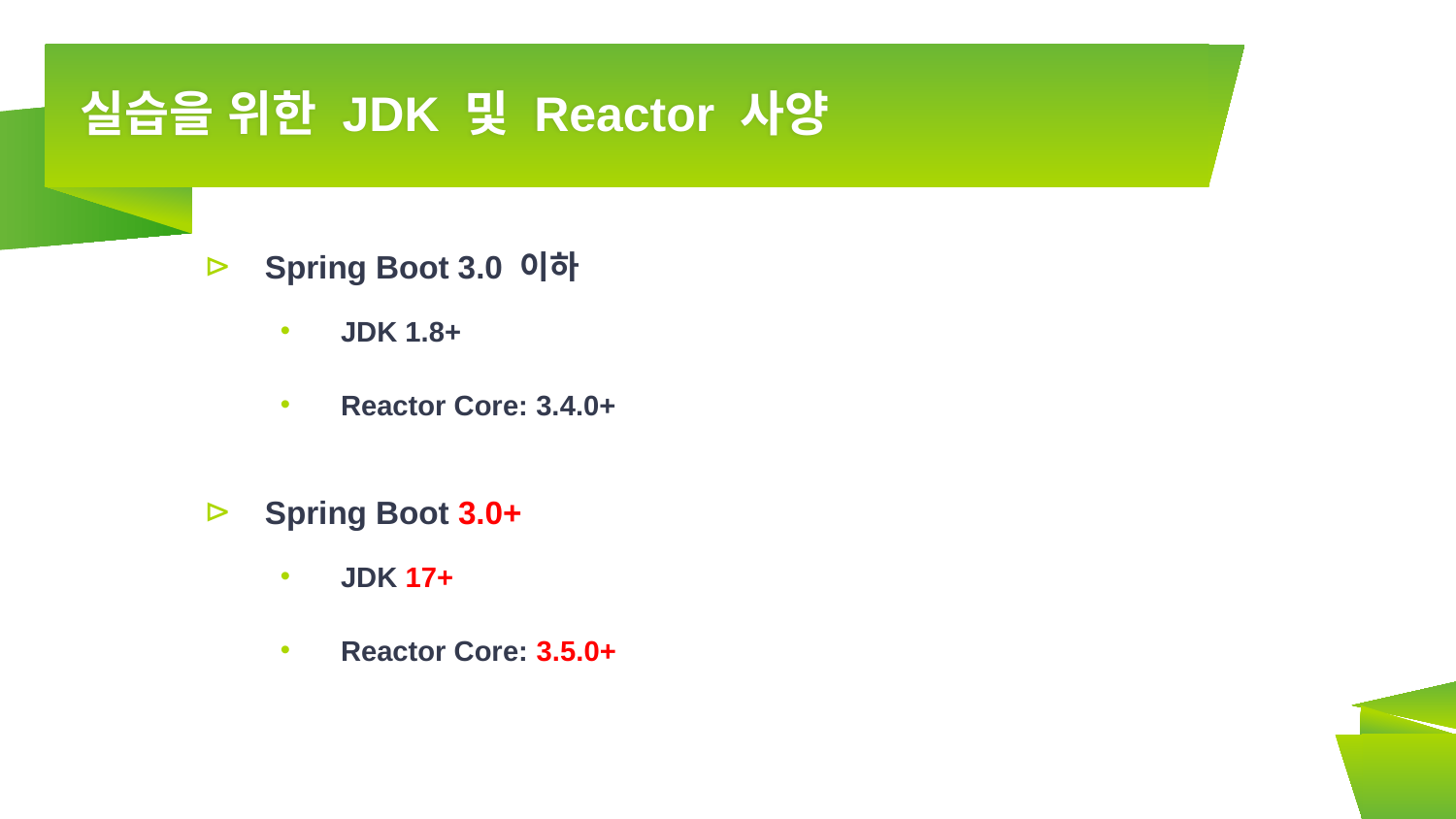

# 실습을 위한 JDK 및 Reactor 사양
Spring Boot 3.0 이하
JDK 1.8+
Reactor Core: 3.4.0+
Spring Boot 3.0+
JDK 17+
Reactor Core: 3.5.0+